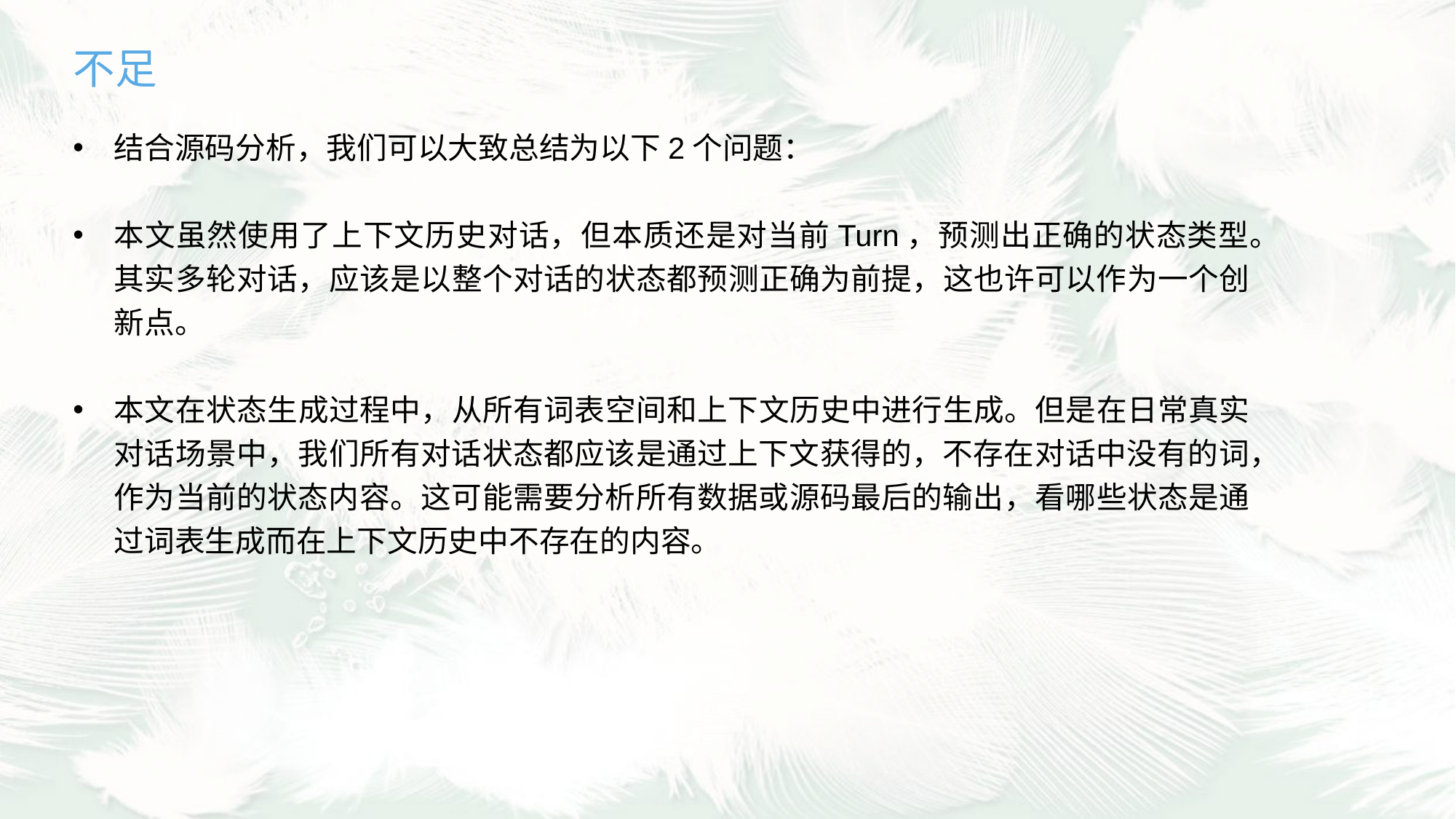

不足
结合源码分析，我们可以大致总结为以下2个问题：

本文虽然使用了上下文历史对话，但本质还是对当前Turn，预测出正确的状态类型。其实多轮对话，应该是以整个对话的状态都预测正确为前提，这也许可以作为一个创新点。

本文在状态生成过程中，从所有词表空间和上下文历史中进行生成。但是在日常真实对话场景中，我们所有对话状态都应该是通过上下文获得的，不存在对话中没有的词，作为当前的状态内容。这可能需要分析所有数据或源码最后的输出，看哪些状态是通过词表生成而在上下文历史中不存在的内容。